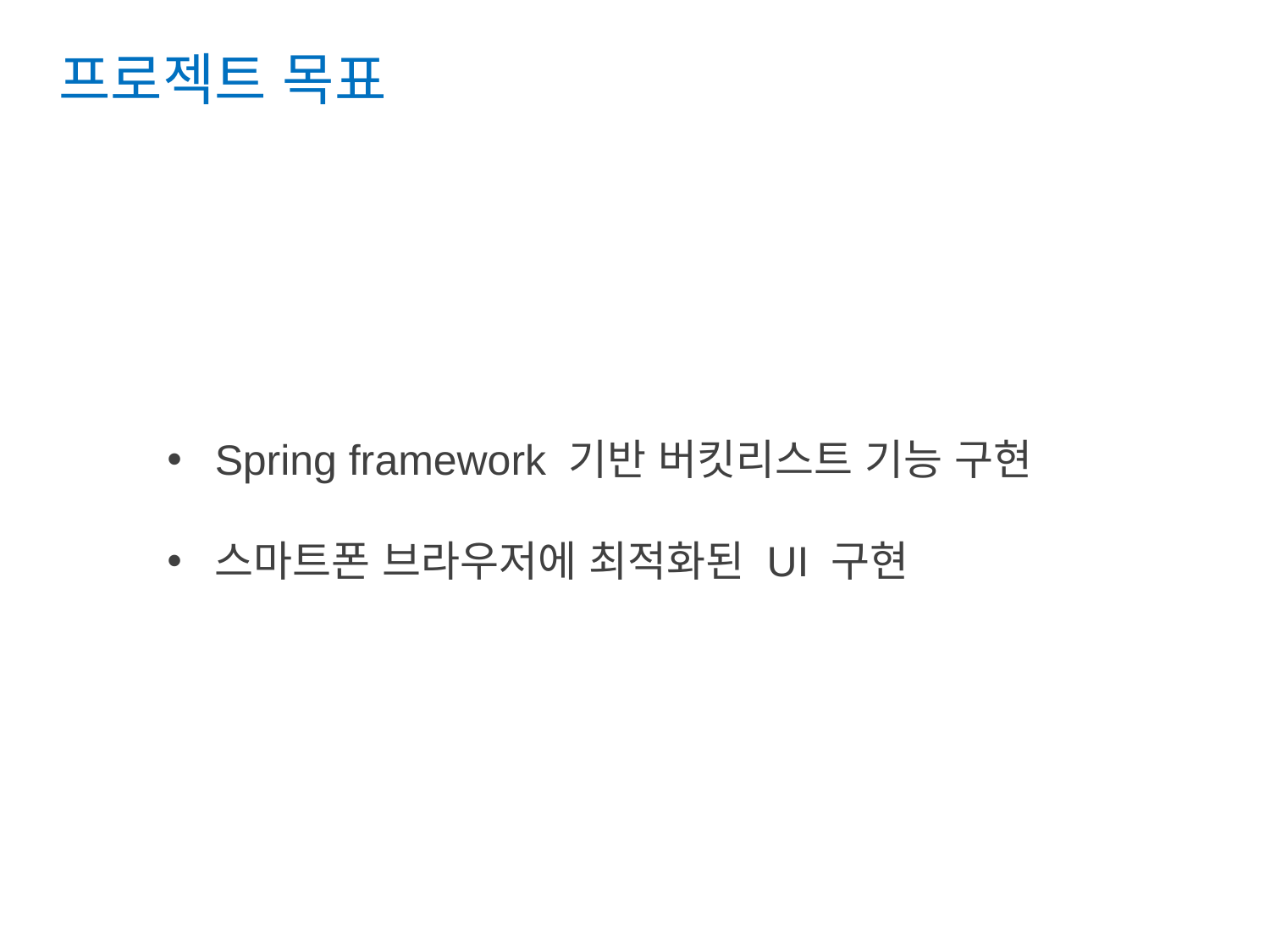

프로젝트 목표
Spring framework 기반 버킷리스트 기능 구현
스마트폰 브라우저에 최적화된 UI 구현